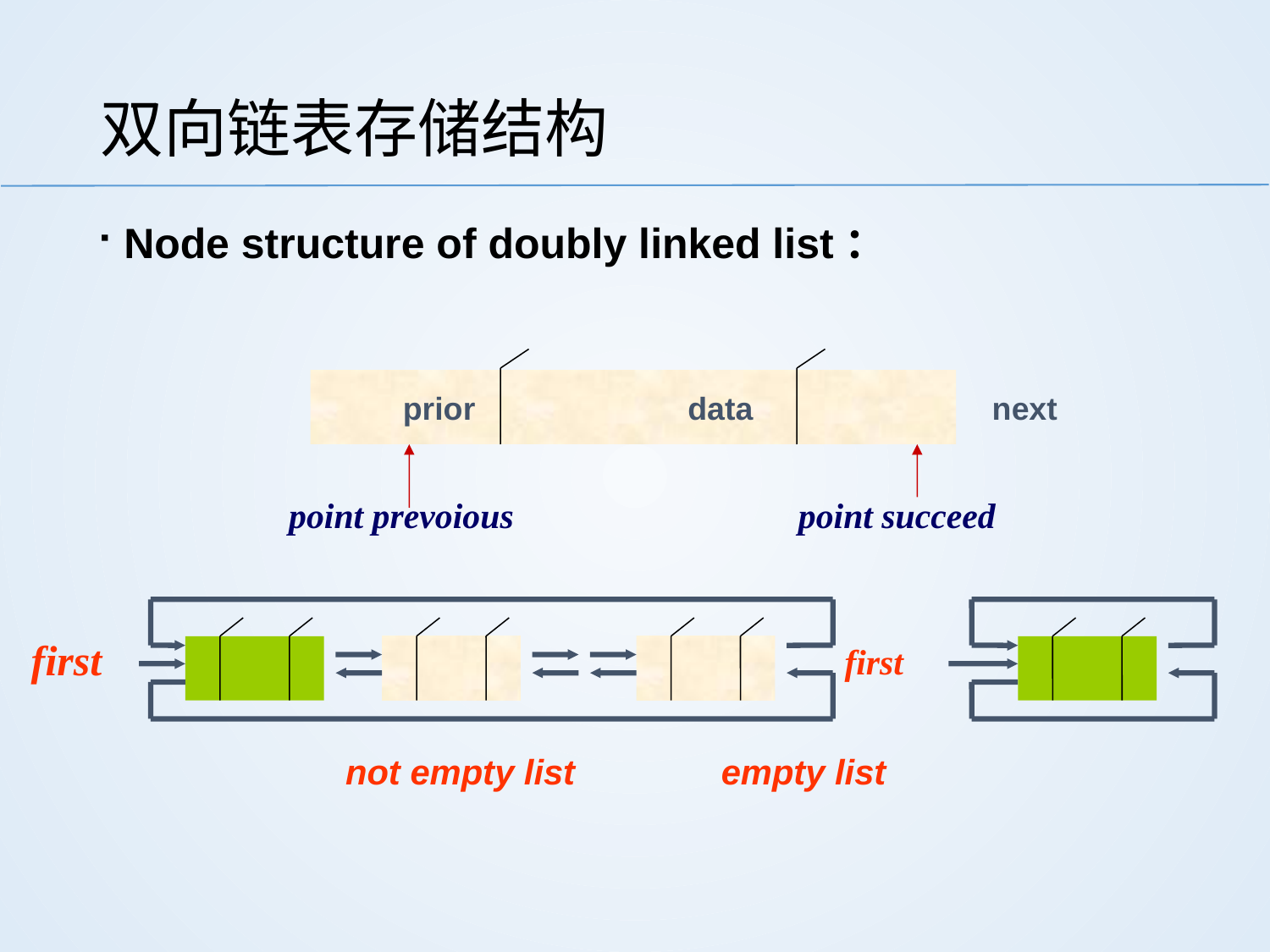

# 双向链表存储结构
Node structure of doubly linked list：

         prior                        data                           next

point prevoious                                point succeed

first
first

not empty list               empty list